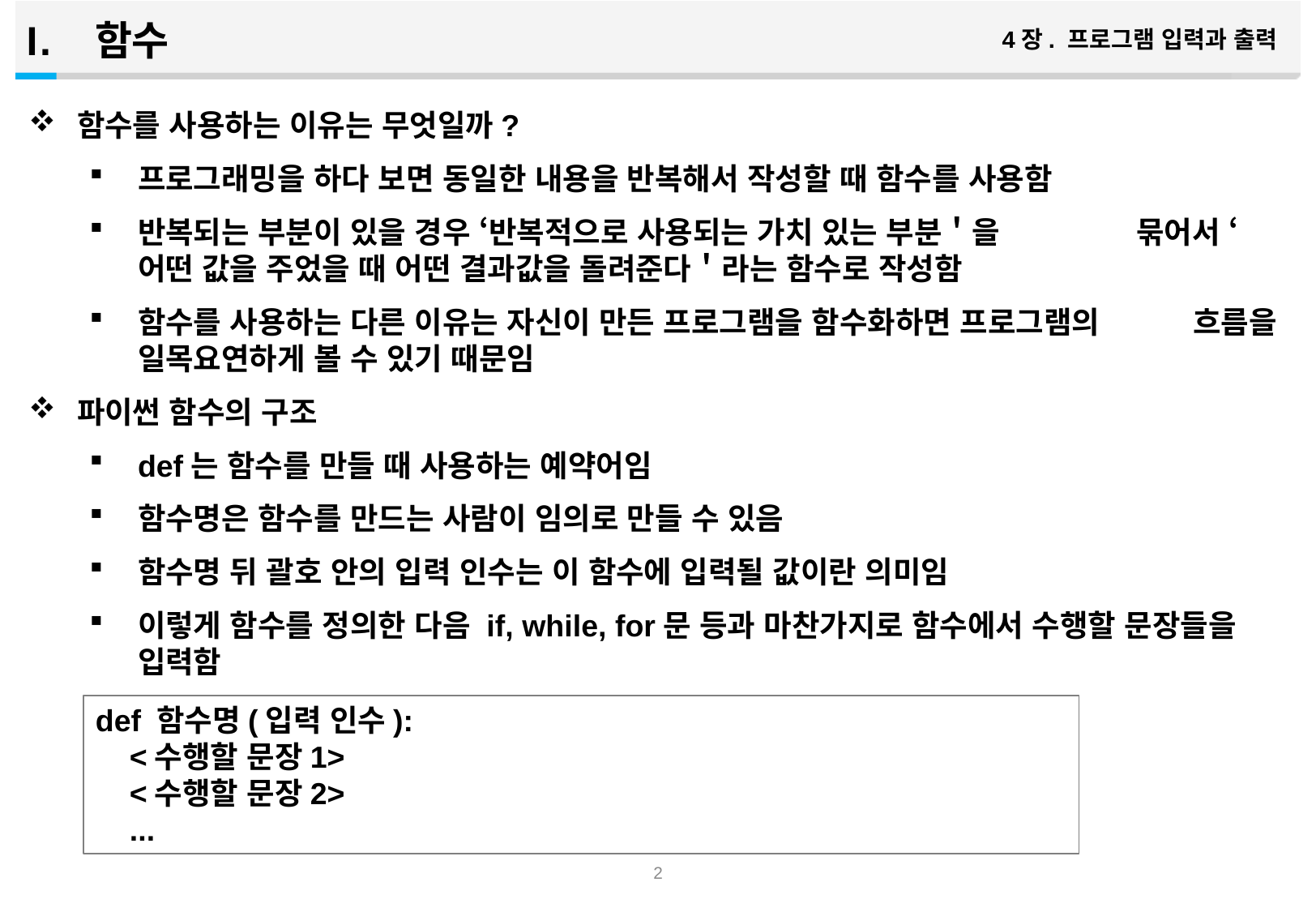

함수
4장. 프로그램 입력과 출력
함수를 사용하는 이유는 무엇일까?
프로그래밍을 하다 보면 동일한 내용을 반복해서 작성할 때 함수를 사용함
반복되는 부분이 있을 경우 ‘반복적으로 사용되는 가치 있는 부분＇을                묶어서 ‘어떤 값을 주었을 때 어떤 결과값을 돌려준다＇라는 함수로 작성함
함수를 사용하는 다른 이유는 자신이 만든 프로그램을 함수화하면 프로그램의           흐름을 일목요연하게 볼 수 있기 때문임
파이썬 함수의 구조
def는 함수를 만들 때 사용하는 예약어임
함수명은 함수를 만드는 사람이 임의로 만들 수 있음
함수명 뒤 괄호 안의 입력 인수는 이 함수에 입력될 값이란 의미임
이렇게 함수를 정의한 다음 if, while, for문 등과 마찬가지로 함수에서 수행할 문장들을 입력함
def 함수명(입력 인수):
    <수행할 문장1>
    <수행할 문장2>
    ...
2